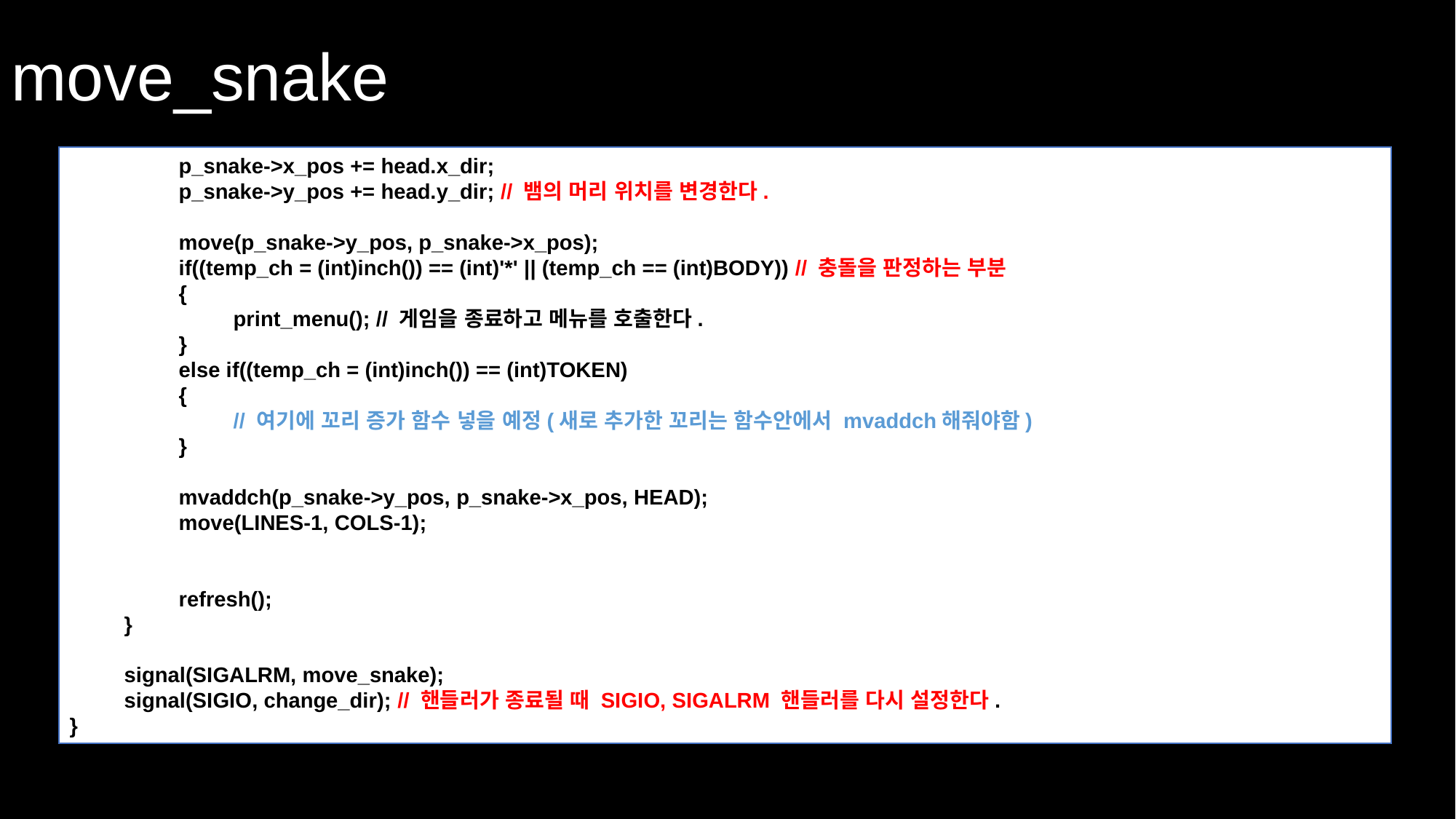

# move_snake
p_snake->x_pos += head.x_dir;
p_snake->y_pos += head.y_dir; // 뱀의 머리 위치를 변경한다.

move(p_snake->y_pos, p_snake->x_pos);
if((temp_ch = (int)inch()) == (int)'*' || (temp_ch == (int)BODY)) // 충돌을 판정하는 부분
{
print_menu(); // 게임을 종료하고 메뉴를 호출한다.
}
else if((temp_ch = (int)inch()) == (int)TOKEN)
{
// 여기에 꼬리 증가 함수 넣을 예정(새로 추가한 꼬리는 함수안에서 mvaddch해줘야함)
}

mvaddch(p_snake->y_pos, p_snake->x_pos, HEAD);
move(LINES-1, COLS-1);

refresh();
}

signal(SIGALRM, move_snake);
signal(SIGIO, change_dir); // 핸들러가 종료될 때 SIGIO, SIGALRM 핸들러를 다시 설정한다.
}